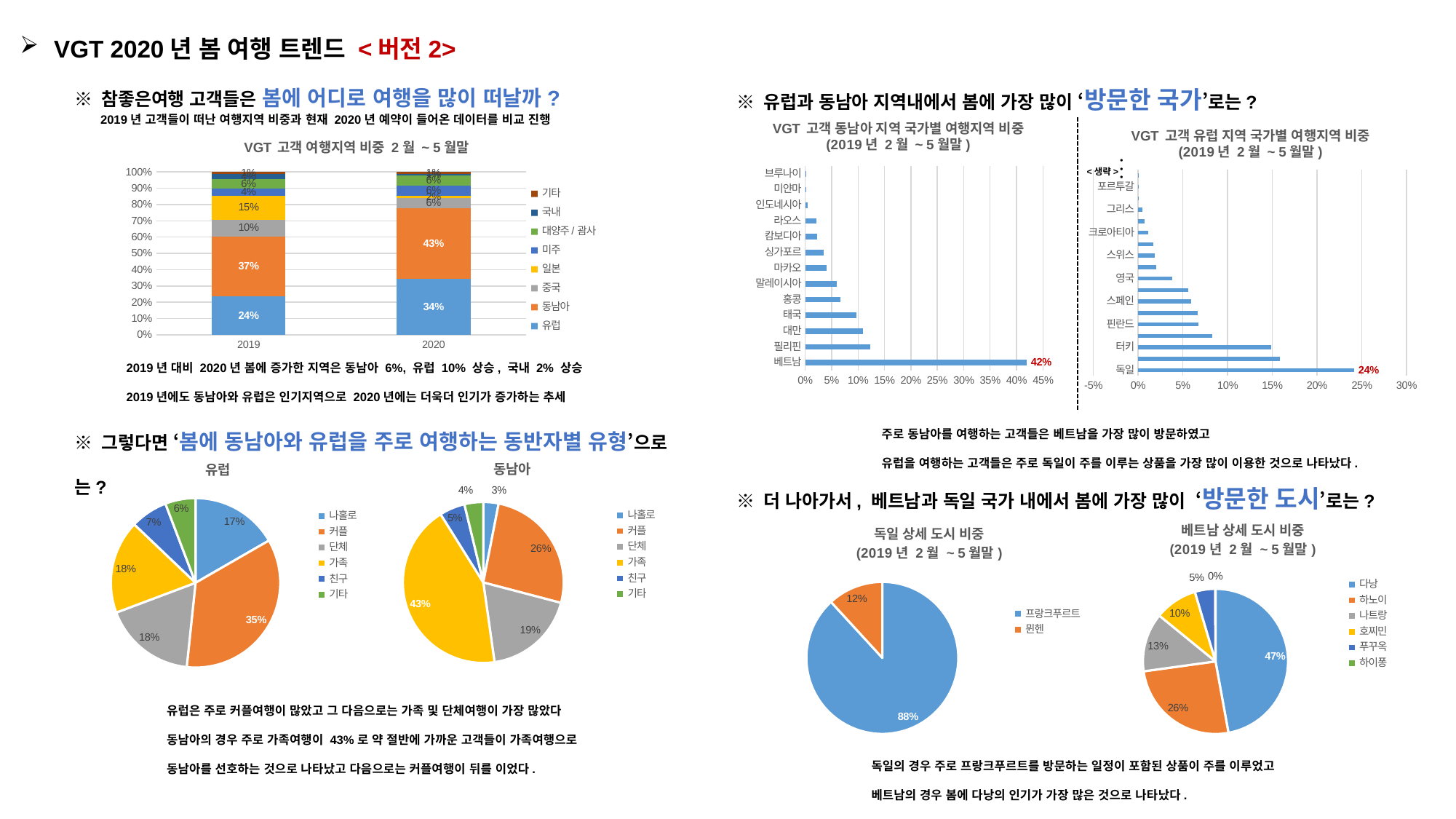

VGT 2020년 봄 여행 트렌드 <버전2>
※ 참좋은여행 고객들은 봄에 어디로 여행을 많이 떠날까?
※ 유럽과 동남아 지역내에서 봄에 가장 많이 ‘방문한 국가’로는?
2019년 고객들이 떠난 여행지역 비중과 현재 2020년 예약이 들어온 데이터를 비교 진행

### Chart: VGT 고객 유럽 지역 국가별 여행지역 비중
(2019년 2월 ~ 5월말)

| Category | 비중 |
|---|---|
| 독일 | 0.2415492957746479 |
| 이탈리아 | 0.15836267605633803 |
| 터키 | 0.1487969483568075 |
| 체코 | 0.08274647887323944 |
| 핀란드 | 0.06754694835680751 |
| 러시아 | 0.06672535211267605 |
| 스페인 | 0.05927230046948357 |
| 프랑스 | 0.05639671361502347 |
| 영국 | 0.038497652582159626 |
| 폴란드 | 0.0198943661971831 |
| 스위스 | 0.018397887323943662 |
| 네덜란드 | 0.016696009389671362 |
| 크로아티아 | 0.011678403755868545 |
| 오스트리아 | 0.007570422535211268 |
| 그리스 | 0.004665492957746479 |
| 노르웨이 | 0.0006748826291079812 |
| 포르투갈 | 0.00035211267605633805 |
| 헝가리 | 0.00017605633802816902 |

### Chart: VGT 고객 동남아 지역 국가별 여행지역 비중 (2019년 2월 ~ 5월말)

| Category | 비중 |
|---|---|
| 베트남 | 0.41941450626274396 |
| 필리핀 | 0.12273521701136032 |
| 대만 | 0.10956889018351296 |
| 태국 | 0.09647538595980193 |
| 홍콩 | 0.06613748907660938 |
| 말레이시아 | 0.05916108360034955 |
| 마카오 | 0.03992135158753277 |
| 싱가포르 | 0.0342848820273813 |
| 캄보디아 | 0.022953684823769298 |
| 라오스 | 0.02180308767841538 |
| 인도네시아 | 0.004005243227497815 |
| 미얀마 | 0.0020535974366443343 |
| 브루나이 | 0.0014855811243810078 |

### Chart: VGT 고객 여행지역 비중 2월 ~ 5월말

| Category | 유럽 | 동남아 | 중국 | 일본 | 미주 | 대양주/괌사 | 국내 | 기타 |
|---|---|---|---|---|---|---|---|---|
| 2019 | 0.2362254381306426 | 0.36803527172950967 | 0.10369091874668084 | 0.14741547176491415 | 0.040427509293680296 | 0.058588909541511774 | 0.035260665604531775 | 0.010355815188528943 |
| 2020 | 0.34339555238010183 | 0.4348486201661159 | 0.059867226340388796 | 0.016552052633145783 | 0.06214462207138817 | 0.059867226340388796 | 0.008826769075049864 | 0.014497930993420857 |
<생략>
. . .
2019년 대비 2020년 봄에 증가한 지역은 동남아 6%, 유럽 10% 상승, 국내 2% 상승
2019년에도 동남아와 유럽은 인기지역으로 2020년에는 더욱더 인기가 증가하는 추세
※ 그렇다면 ‘봄에 동남아와 유럽을 주로 여행하는 동반자별 유형’으로는?
주로 동남아를 여행하는 고객들은 베트남을 가장 많이 방문하였고
유럽을 여행하는 고객들은 주로 독일이 주를 이루는 상품을 가장 많이 이용한 것으로 나타났다.

### Chart: 유럽

| Category |  |
|---|---|
| 나홀로 | 0.1668621318738598 |
| 커플 | 0.34981756580661977 |
| 단체 | 0.17617930675006516 |
| 가족 | 0.17832942402918947 |
| 친구 | 0.07088871514203805 |
| 기타 | 0.05792285639822778 |

### Chart: 동남아

| Category |  |
|---|---|
| 나홀로 | 0.030732292917166868 |
| 커플 | 0.2601440576230492 |
| 단체 | 0.186734693877551 |
| 가족 | 0.43343337334933973 |
| 친구 | 0.05120048019207683 |
| 기타 | 0.03775510204081633 |
※ 더 나아가서, 베트남과 독일 국가 내에서 봄에 가장 많이  ‘방문한 도시’로는?

### Chart: 독일 상세 도시 비중
(2019년 2월 ~ 5월말)

| Category | 비중 |
|---|---|
| 프랑크푸르트 | 0.8818027210884354 |
| 뮌헨 | 0.11819727891156463 |

### Chart: 베트남 상세 도시 비중
(2019년 2월 ~ 5월말)

| Category | 비중 |
|---|---|
| 다낭 | 0.4713338194950863 |
| 하노이 | 0.2567628572420738 |
| 나트랑 | 0.13077751154634162 |
| 호찌민 | 0.09521825190123971 |
| 푸꾸옥 | 0.04538667222280099 |
| 하이퐁 | 0.0005208875924575477 |
유럽은 주로 커플여행이 많았고 그 다음으로는 가족 및 단체여행이 가장 많았다
동남아의 경우 주로 가족여행이 43%로 약 절반에 가까운 고객들이 가족여행으로
동남아를 선호하는 것으로 나타났고 다음으로는 커플여행이 뒤를 이었다.
독일의 경우 주로 프랑크푸르트를 방문하는 일정이 포함된 상품이 주를 이루었고
베트남의 경우 봄에 다낭의 인기가 가장 많은 것으로 나타났다.